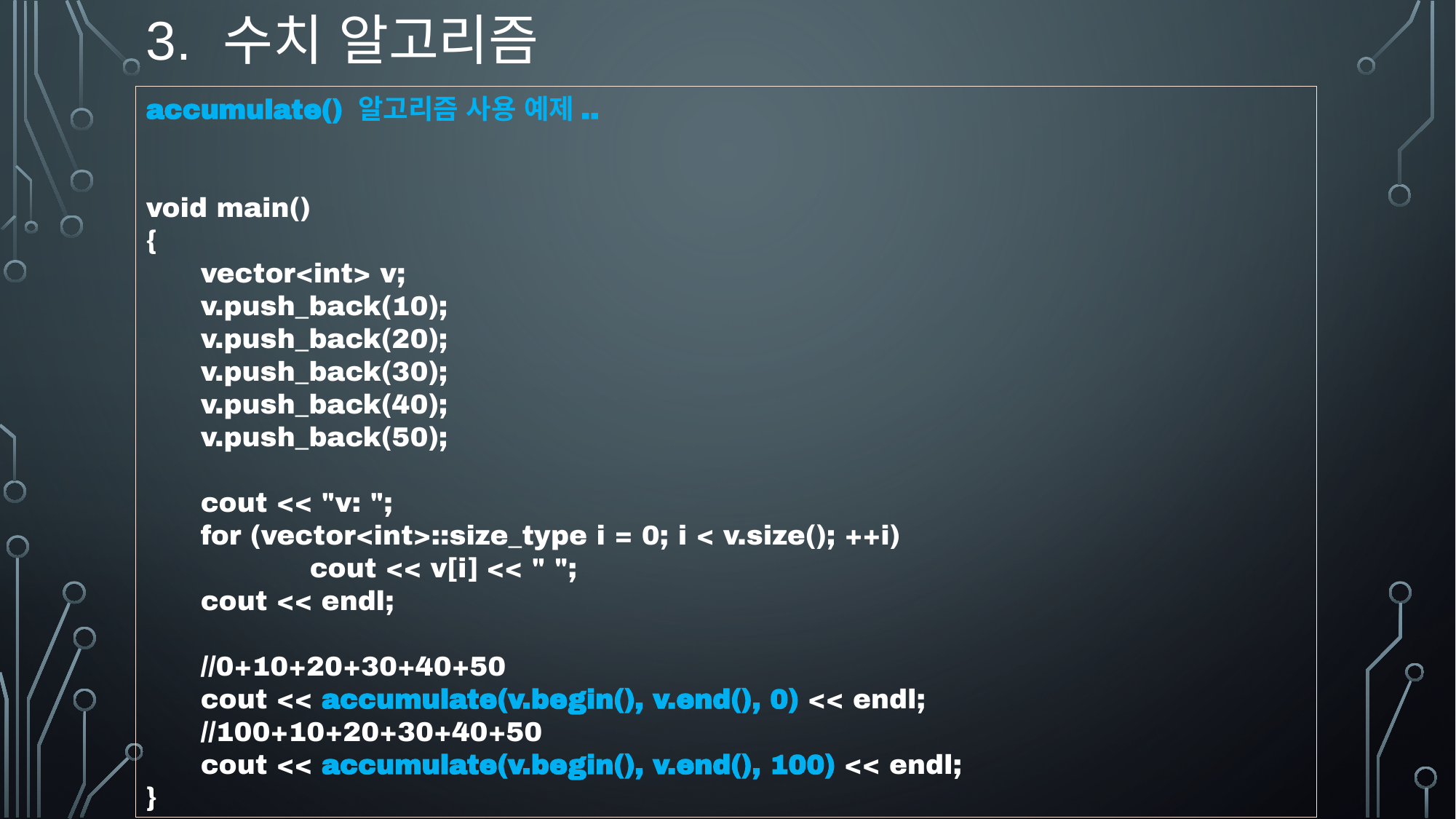

# 3. 수치 알고리즘
accumulate() 알고리즘 사용 예제..

void main()
{
vector<int> v;
v.push_back(10);
v.push_back(20);
v.push_back(30);
v.push_back(40);
v.push_back(50);

cout << "v: ";
for (vector<int>::size_type i = 0; i < v.size(); ++i)
	cout << v[i] << " ";
cout << endl;

//0+10+20+30+40+50
cout << accumulate(v.begin(), v.end(), 0) << endl;
//100+10+20+30+40+50
cout << accumulate(v.begin(), v.end(), 100) << endl;
}